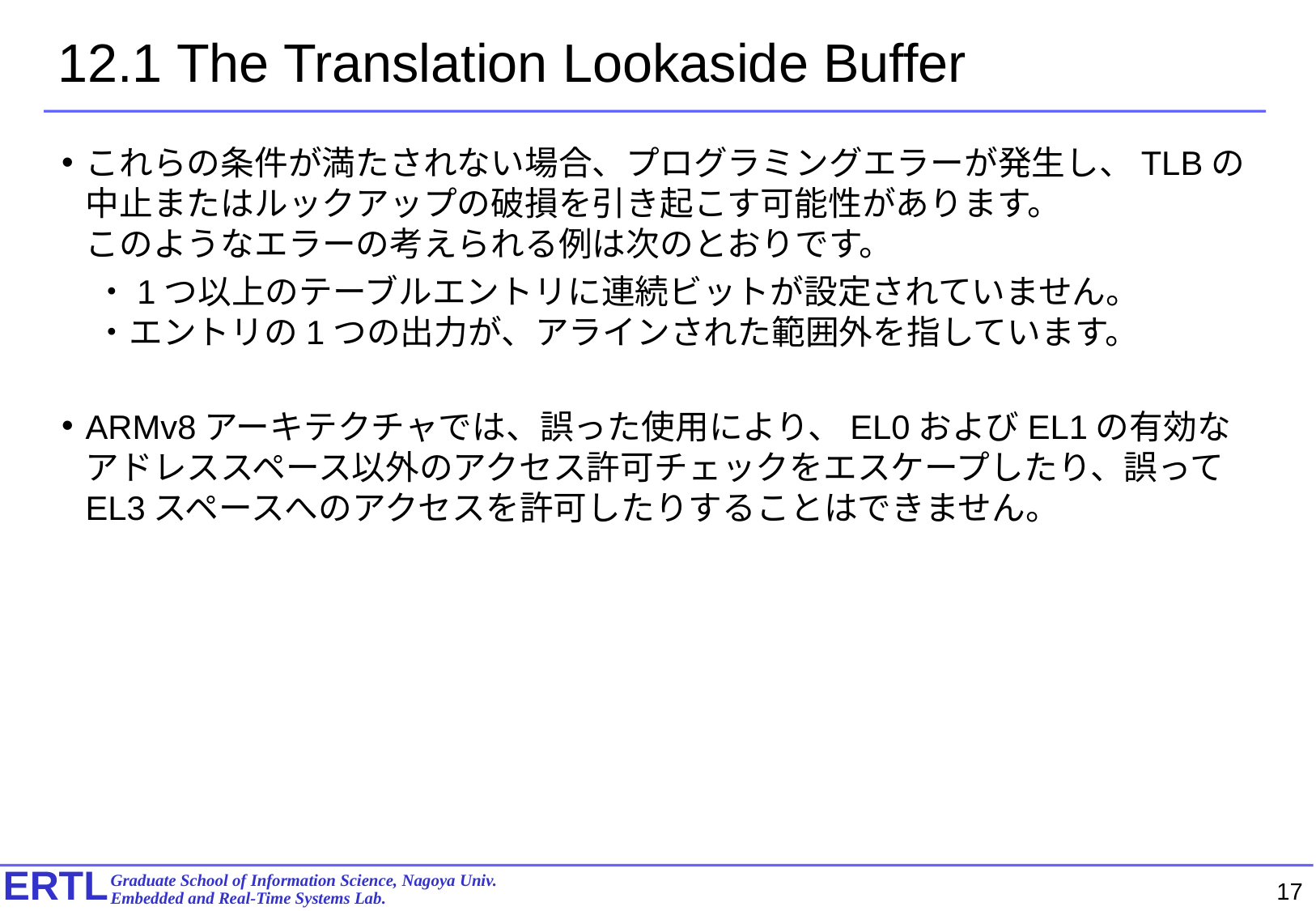

# 12.1 The Translation Lookaside Buffer
これらの条件が満たされない場合、プログラミングエラーが発生し、TLBの中止またはルックアップの破損を引き起こす可能性があります。
このようなエラーの考えられる例は次のとおりです。
　・1つ以上のテーブルエントリに連続ビットが設定されていません。
　・エントリの1つの出力が、アラインされた範囲外を指しています。

ARMv8アーキテクチャでは、誤った使用により、EL0およびEL1の有効なアドレススペース以外のアクセス許可チェックをエスケープしたり、誤ってEL3スペースへのアクセスを許可したりすることはできません。

17